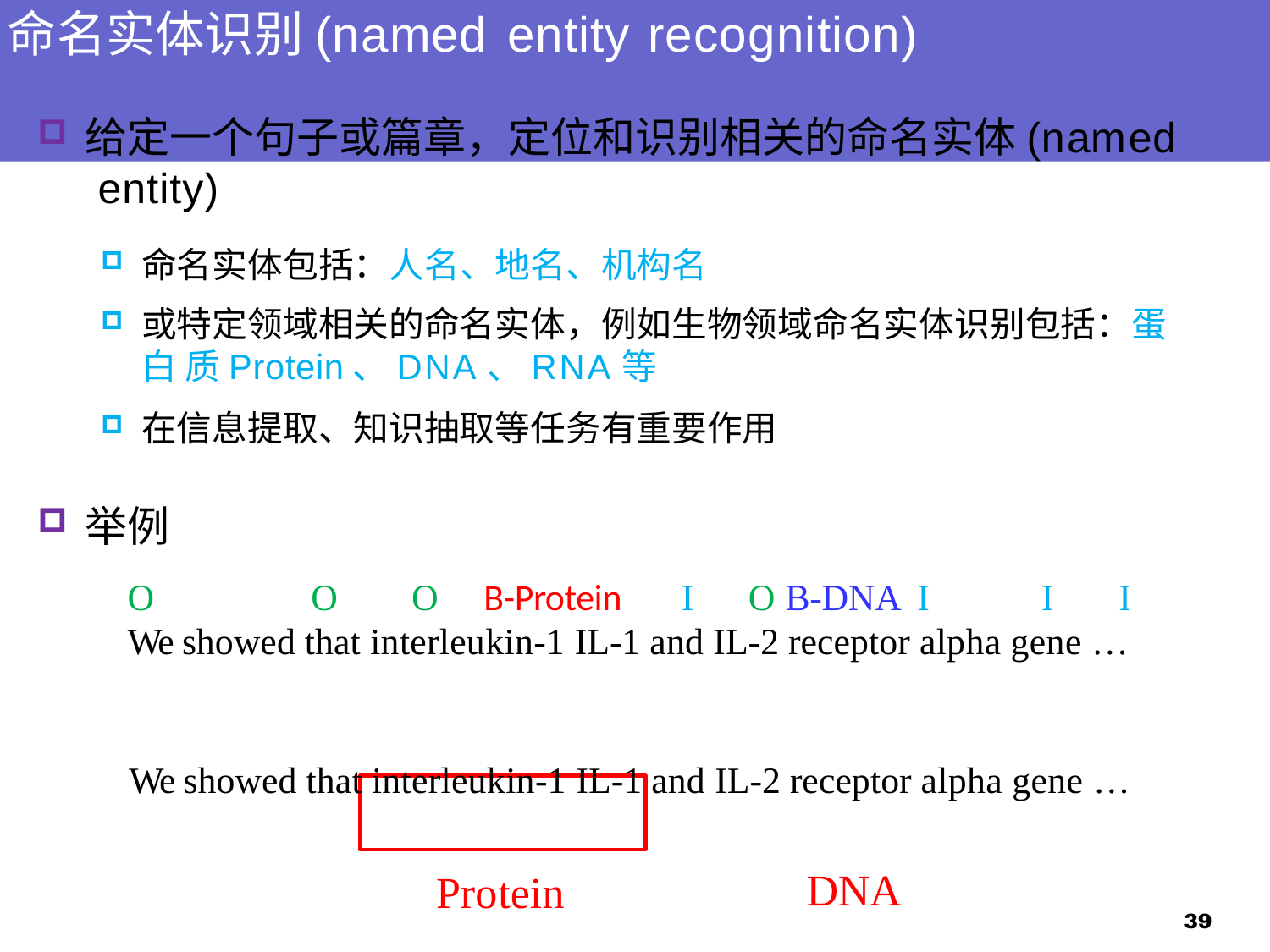

# 命名实体识别(named entity recognition)
给定一个句子或篇章，定位和识别相关的命名实体(named  entity)
命名实体包括：人名、地名、机构名
或特定领域相关的命名实体，例如生物领域命名实体识别包括：蛋白 质Protein、DNA、RNA等
在信息提取、知识抽取等任务有重要作用

举例
O	O	O	B-Protein	I	O B-DNA I	I	I
We showed that interleukin-1 IL-1 and IL-2 receptor alpha gene …

We showed that interleukin-1 IL-1 and IL-2 receptor alpha gene …

DNA
Protein
39